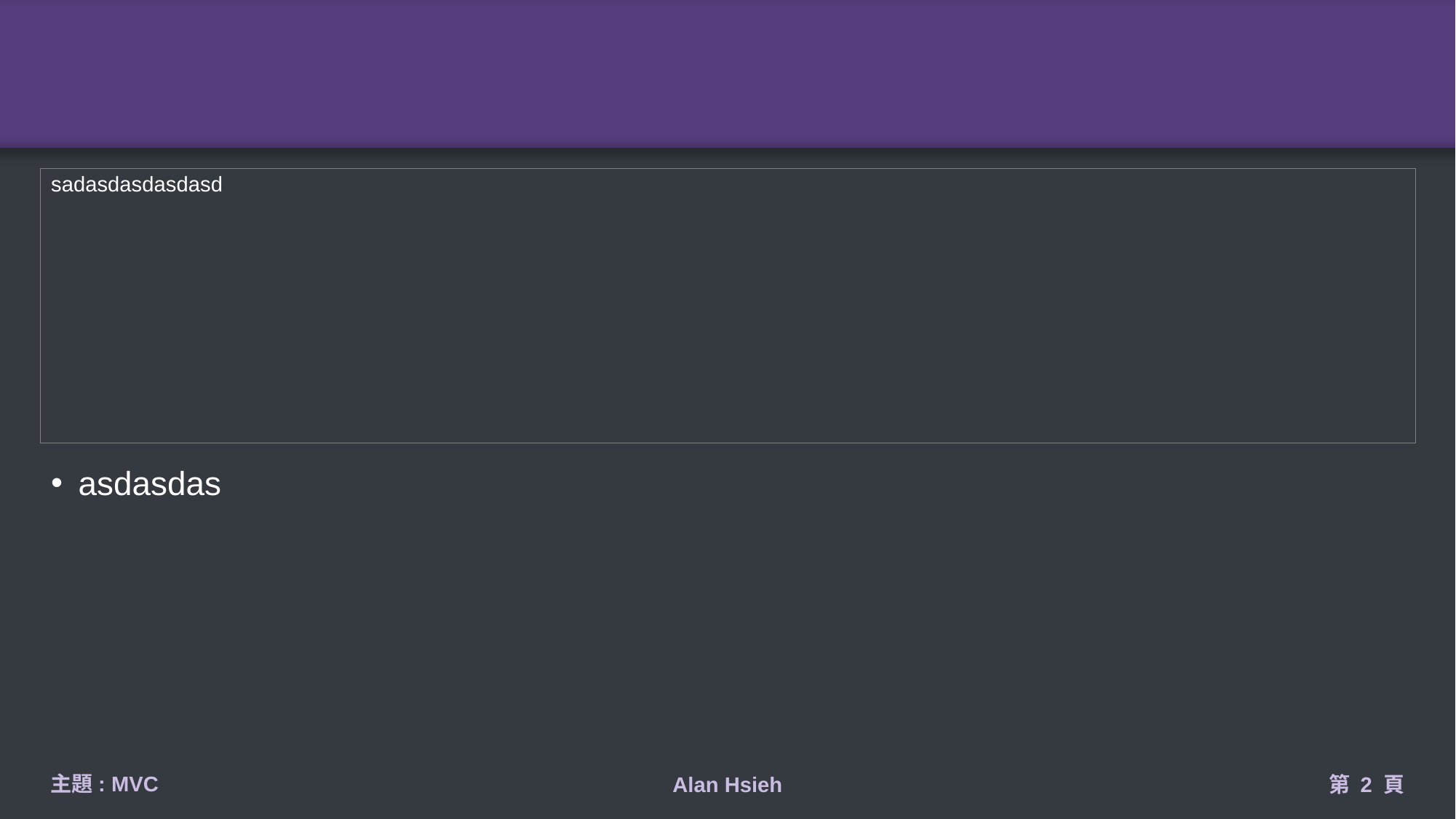

#
sadasdasdasdasd
asdasdas
主題: MVC
Alan Hsieh
第 2 頁